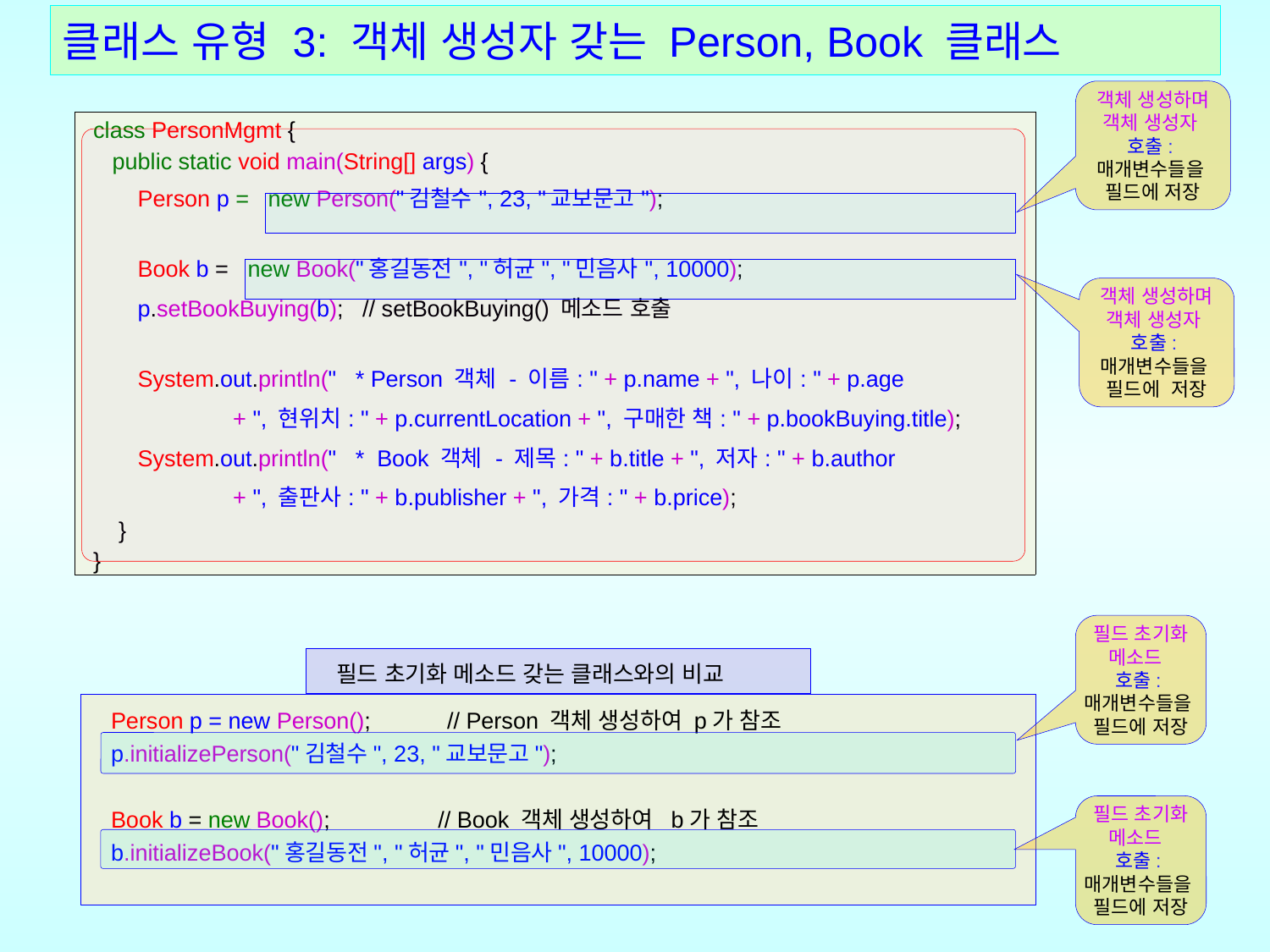

# 클래스 유형 3: 객체 생성자 갖는 Person, Book 클래스
객체 생성하며
객체 생성자
호출:
매개변수들을
필드에 저장
| class PersonMgmt { public static void main(String[] args) { Person p = new Person("김철수", 23, "교보문고"); Book b = new Book("홍길동전", "허균", "민음사", 10000); p.setBookBuying(b); // setBookBuying() 메소드 호출 System.out.println(" \* Person 객체 - 이름: " + p.name + ", 나이: " + p.age + ", 현위치: " + p.currentLocation + ", 구매한 책: " + p.bookBuying.title); System.out.println(" \* Book 객체 - 제목: " + b.title + ", 저자: " + b.author + ", 출판사: " + b.publisher + ", 가격: " + b.price); } } |
| --- |

객체 생성하며
객체 생성자
호출:
매개변수들을
필드에  저장
필드 초기화
메소드
호출:
매개변수들을
필드에 저장
필드 초기화 메소드 갖는 클래스와의 비교
Person p = new Person();            // Person 객체 생성하여 p가 참조
p.initializePerson("김철수", 23, "교보문고");

Book b = new Book();                 // Book 객체 생성하여  b가 참조
b.initializeBook("홍길동전", "허균", "민음사", 10000);

필드 초기화
메소드
호출:
매개변수들을
필드에 저장